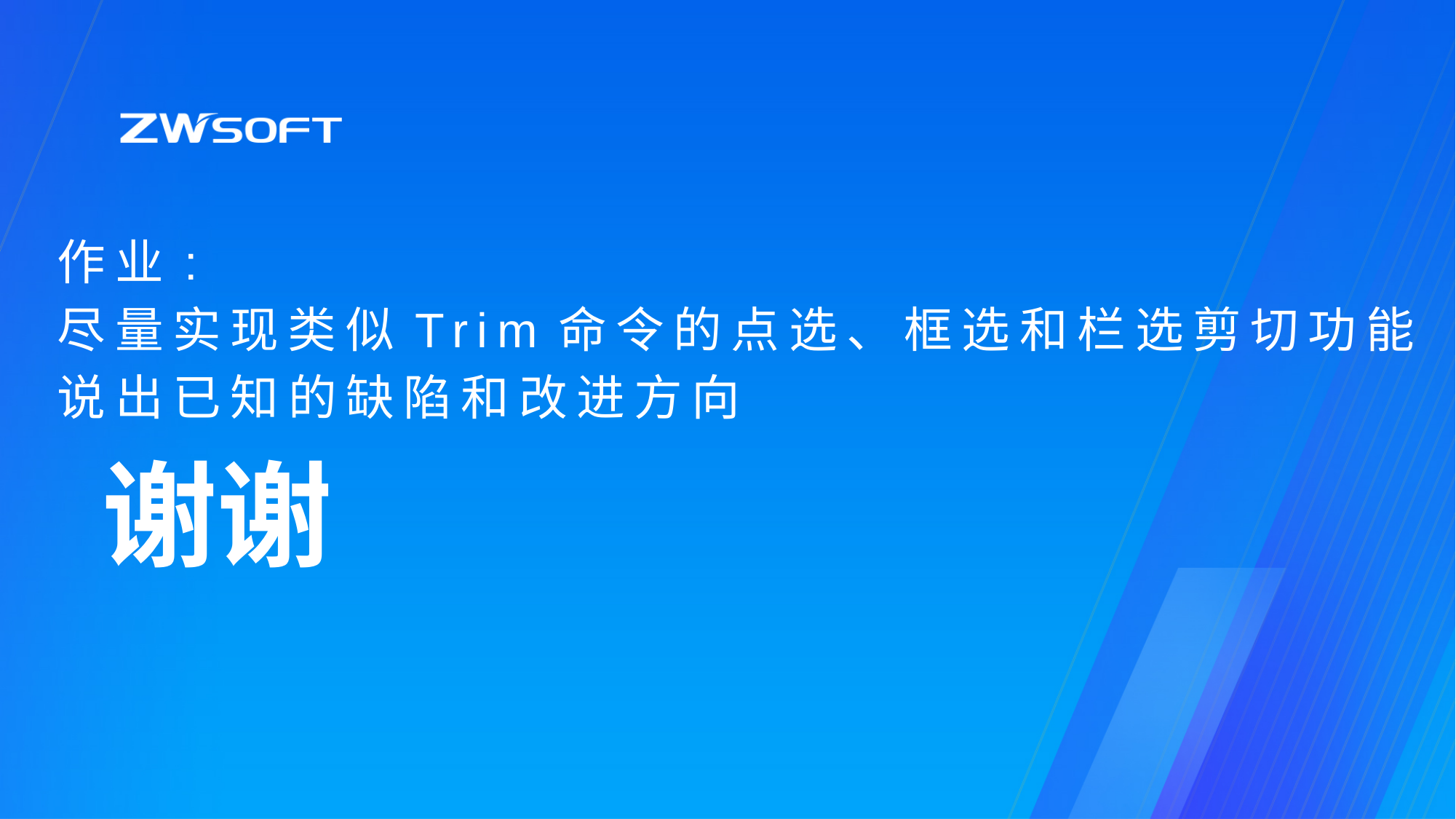

作业:
尽量实现类似Trim命令的点选、框选和栏选剪切功能
说出已知的缺陷和改进方向
谢谢